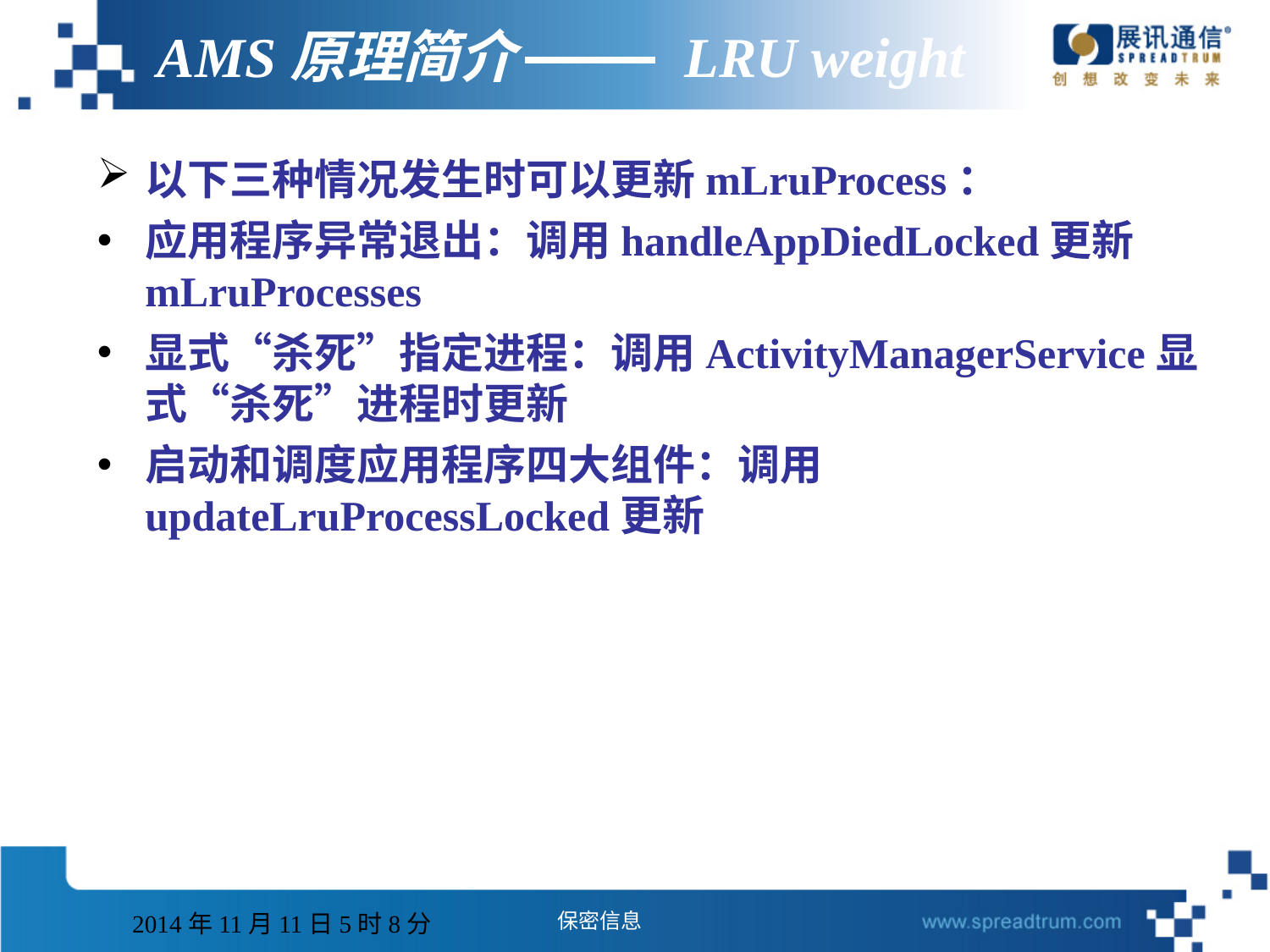

# AMS原理简介            LRU weight
以下三种情况发生时可以更新mLruProcess：
应用程序异常退出：调用handleAppDiedLocked更新mLruProcesses
显式“杀死”指定进程：调用ActivityManagerService显式“杀死”进程时更新
启动和调度应用程序四大组件：调用updateLruProcessLocked更新
2014年11月11日5时8分